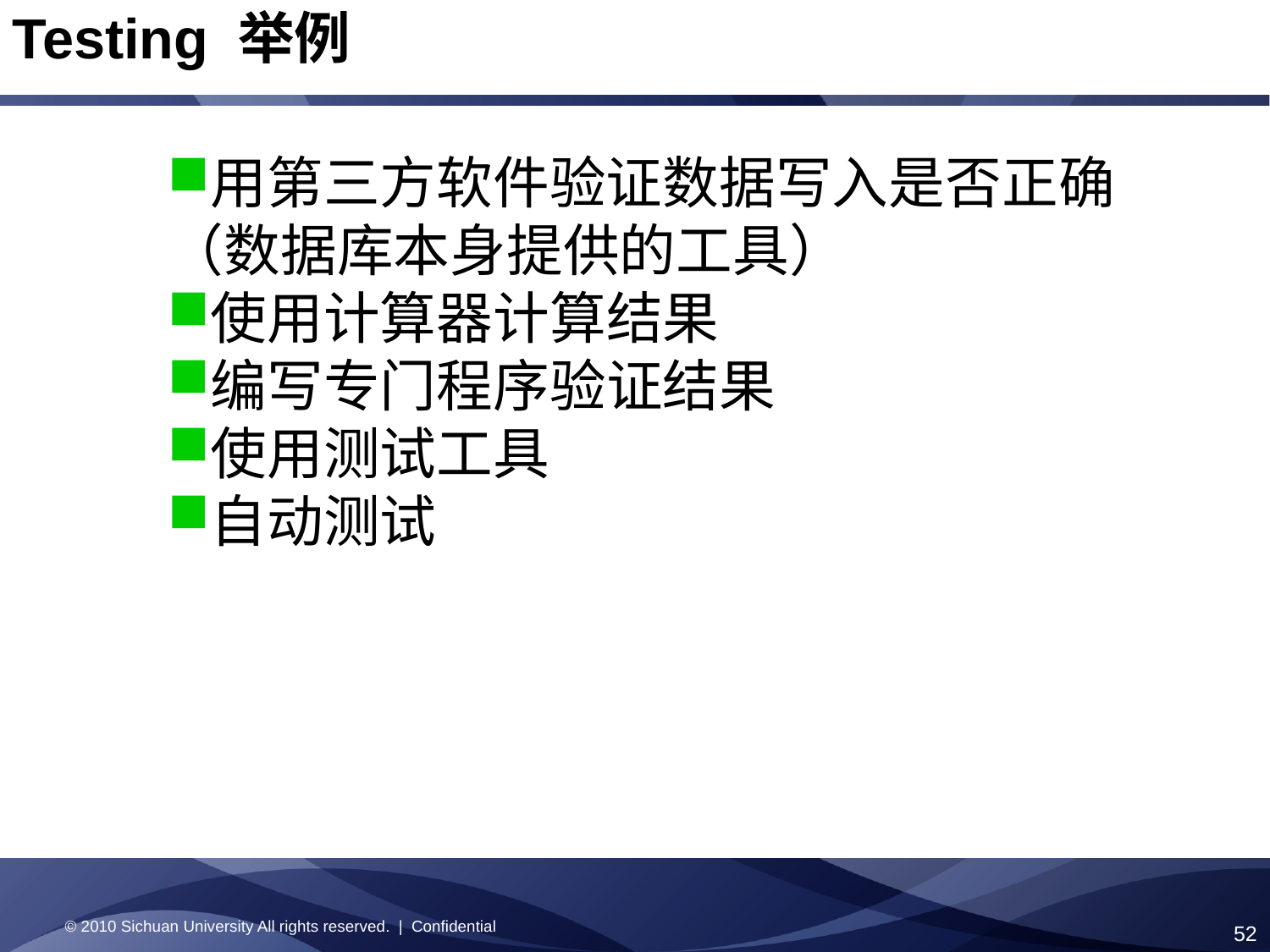

Testing 举例
用第三方软件验证数据写入是否正确（数据库本身提供的工具）
使用计算器计算结果
编写专门程序验证结果
使用测试工具
自动测试

© 2010 Sichuan University All rights reserved.  |  Confidential
52